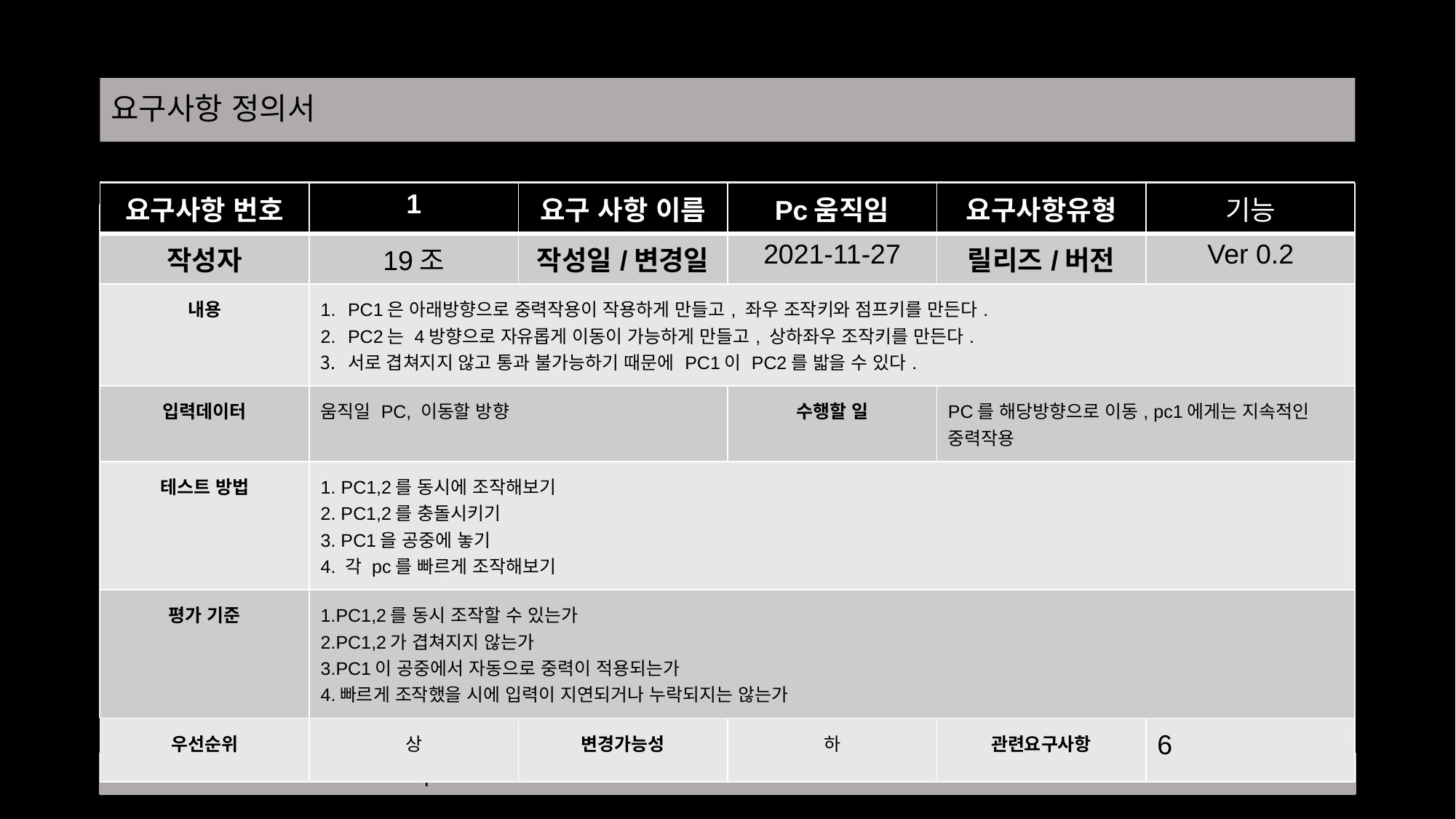

# 요구사항 정의서
| 요구사항 번호 | 1 | 요구 사항 이름 | Pc움직임 | 요구사항유형 | 기능 |
| --- | --- | --- | --- | --- | --- |
| 작성자 | 19조 | 작성일/변경일 | 2021-11-27 | 릴리즈/버전 | Ver 0.2 |
| 내용 | PC1은 아래방향으로 중력작용이 작용하게 만들고, 좌우 조작키와 점프키를 만든다. PC2는 4방향으로 자유롭게 이동이 가능하게 만들고, 상하좌우 조작키를 만든다. 서로 겹쳐지지 않고 통과 불가능하기 때문에 PC1이 PC2를 밟을 수 있다. |  |  |  |  |
| 입력데이터 | 움직일 PC, 이동할 방향 |  | 수행할 일 | PC를 해당방향으로 이동, pc1에게는 지속적인 중력작용 |  |
| 테스트 방법 | 1. PC1,2를 동시에 조작해보기 2. PC1,2를 충돌시키기 3. PC1을 공중에 놓기 4. 각 pc를 빠르게 조작해보기 |  |  |  |  |
| 평가 기준 | 1.PC1,2를 동시 조작할 수 있는가 2.PC1,2가 겹쳐지지 않는가 3.PC1이 공중에서 자동으로 중력이 적용되는가 4.빠르게 조작했을 시에 입력이 지연되거나 누락되지는 않는가 |  |  |  |  |
| 우선순위 | 상 | 변경가능성 | 하 | 관련요구사항 | 6 |